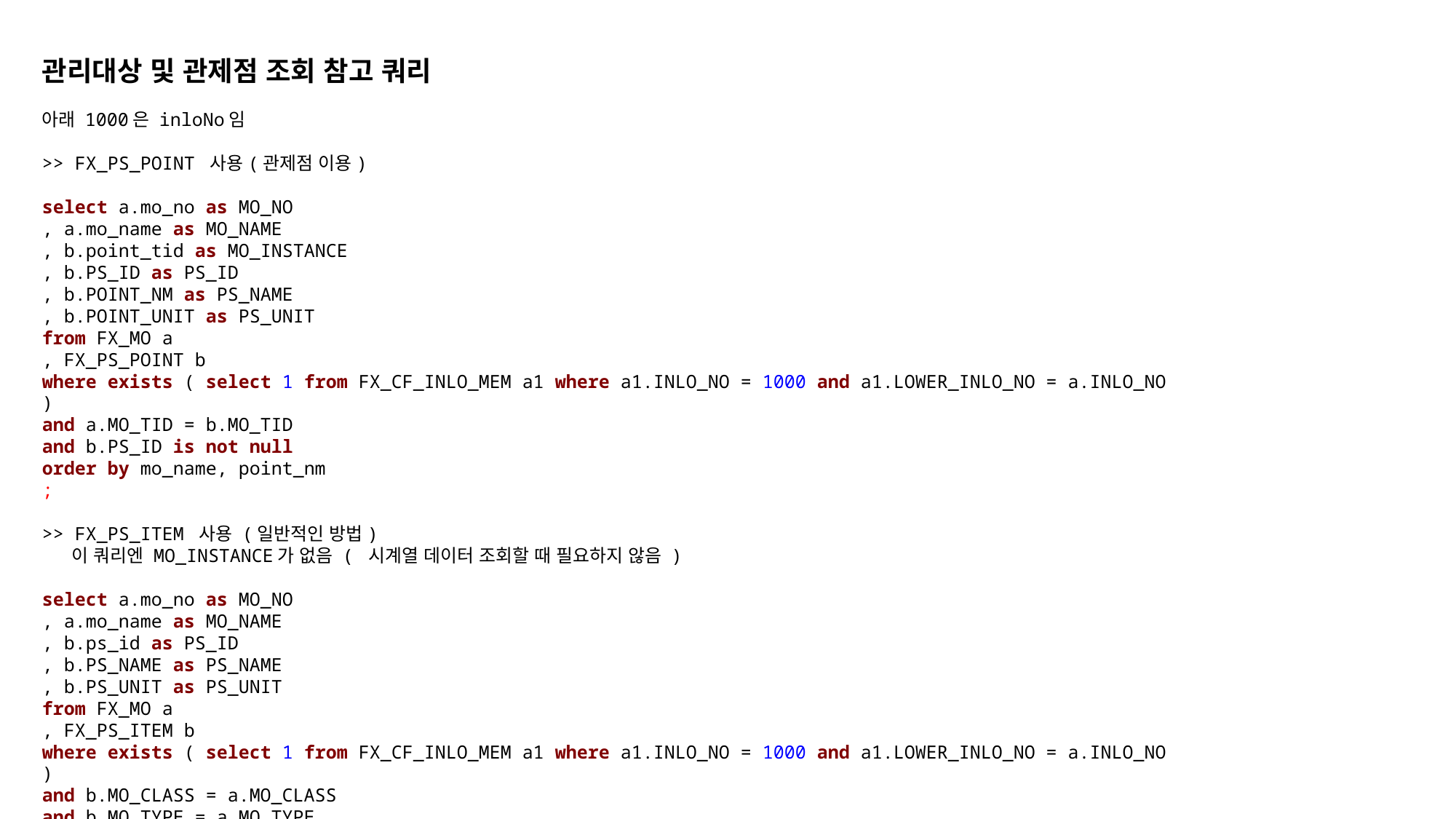

관리대상 및 관제점 조회 참고 쿼리

아래 1000은 inloNo임

>> FX_PS_POINT 사용(관제점 이용)

select a.mo_no as MO_NO
, a.mo_name as MO_NAME
, b.point_tid as MO_INSTANCE
, b.PS_ID as PS_ID
, b.POINT_NM as PS_NAME
, b.POINT_UNIT as PS_UNIT
from FX_MO a
, FX_PS_POINT b
where exists ( select 1 from FX_CF_INLO_MEM a1 where a1.INLO_NO = 1000 and a1.LOWER_INLO_NO = a.INLO_NO )
and a.MO_TID = b.MO_TID
and b.PS_ID is not null
order by mo_name, point_nm
;

>> FX_PS_ITEM 사용 (일반적인 방법)
     이 쿼리엔 MO_INSTANCE가 없음 ( 시계열 데이터 조회할 때 필요하지 않음 )

select a.mo_no as MO_NO
, a.mo_name as MO_NAME
, b.ps_id as PS_ID
, b.PS_NAME as PS_NAME
, b.PS_UNIT as PS_UNIT
from FX_MO a
, FX_PS_ITEM b
where exists ( select 1 from FX_CF_INLO_MEM a1 where a1.INLO_NO = 1000 and a1.LOWER_INLO_NO = a.INLO_NO )
and b.MO_CLASS = a.MO_CLASS
and b.MO_TYPE = a.MO_TYPE
;